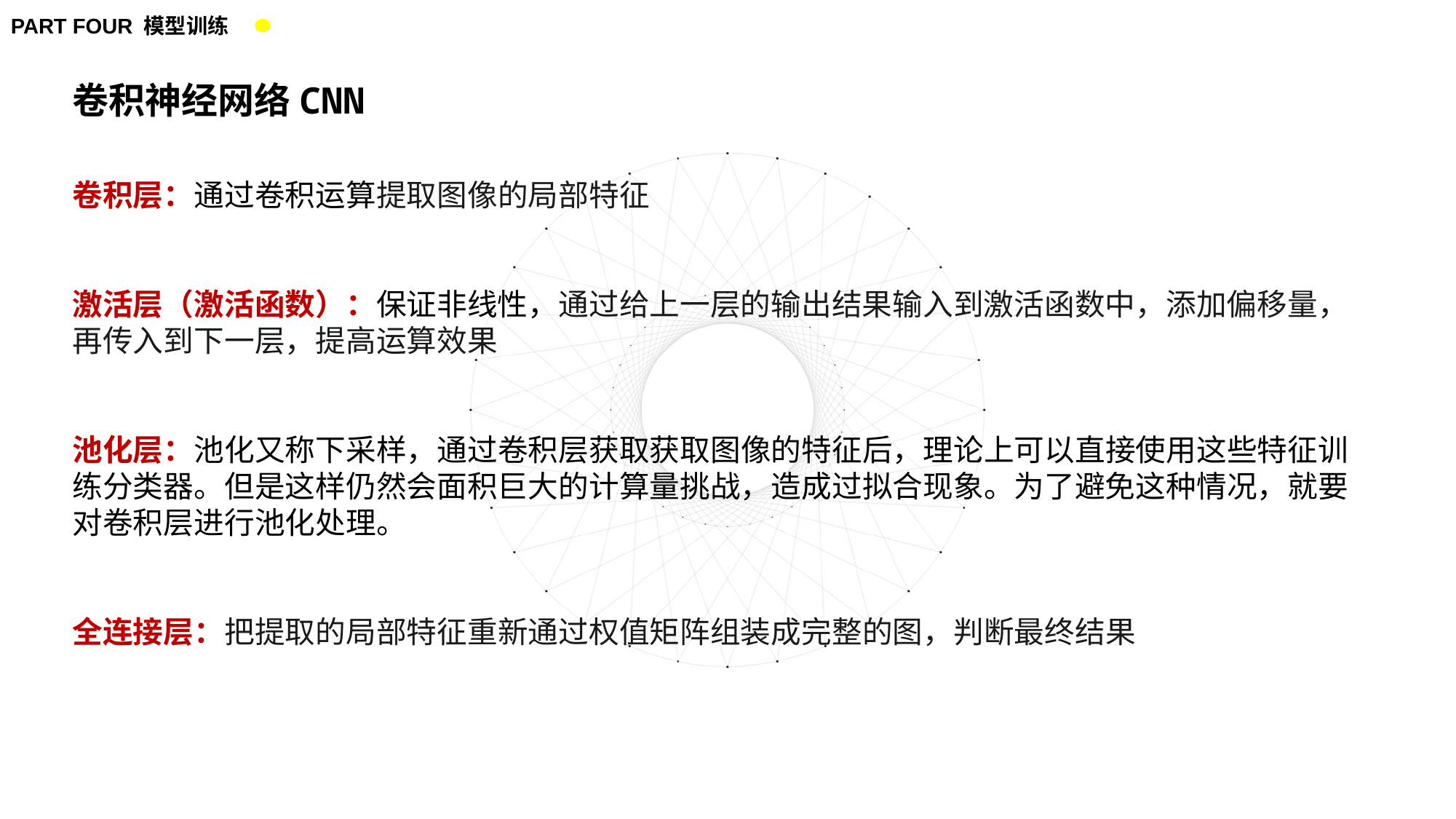

PART FOUR 模型训练

卷积神经网络CNN
卷积层：通过卷积运算提取图像的局部特征

激活层（激活函数）：保证非线性，通过给上一层的输出结果输入到激活函数中，添加偏移量，再传入到下一层，提高运算效果

池化层：池化又称下采样，通过卷积层获取获取图像的特征后，理论上可以直接使用这些特征训练分类器。但是这样仍然会面积巨大的计算量挑战，造成过拟合现象。为了避免这种情况，就要对卷积层进行池化处理。

全连接层：把提取的局部特征重新通过权值矩阵组装成完整的图，判断最终结果